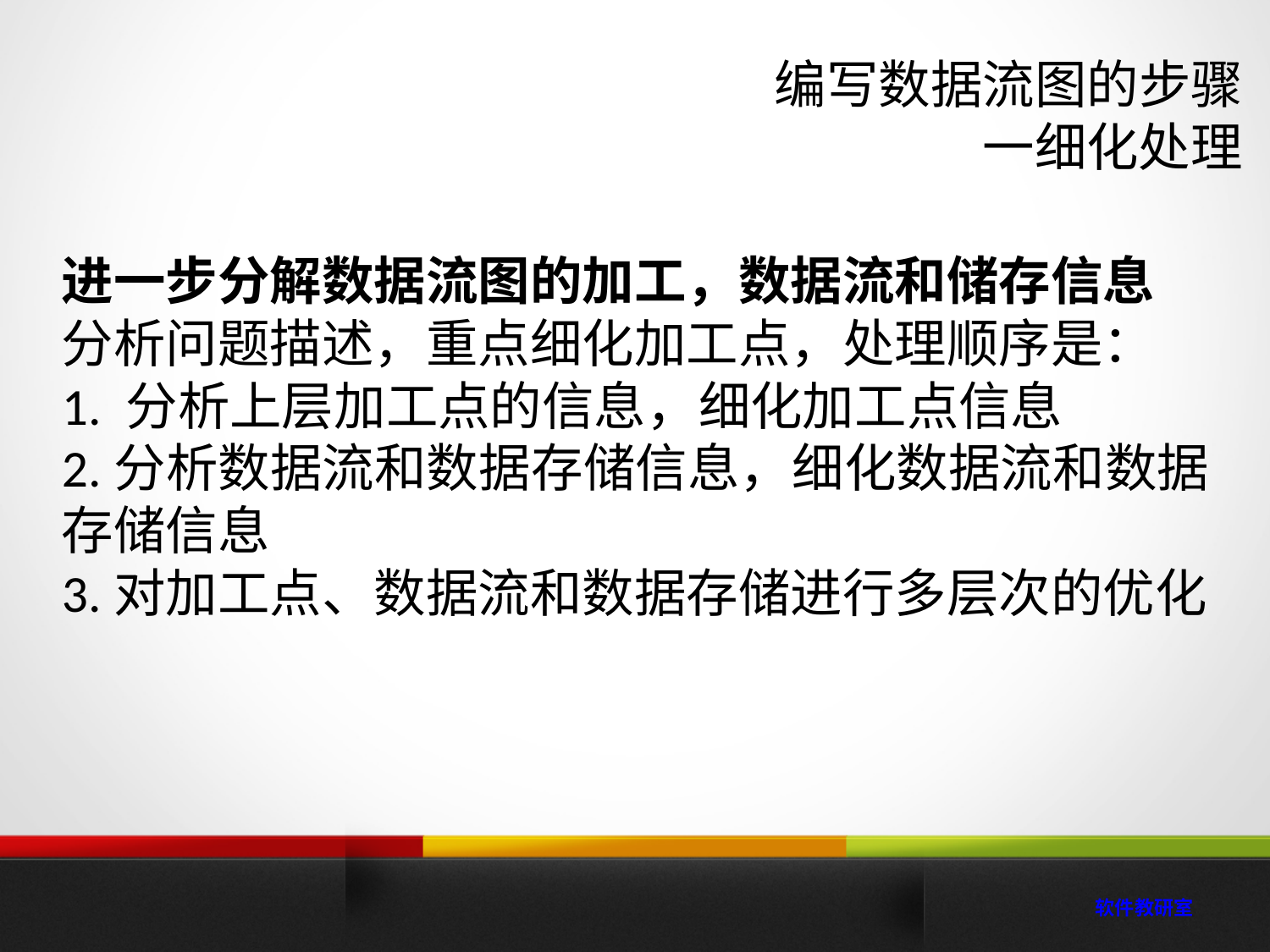

# 编写数据流图的步骤一细化处理
进一步分解数据流图的加工，数据流和储存信息
分析问题描述，重点细化加工点，处理顺序是：
1. 分析上层加工点的信息，细化加工点信息
2.分析数据流和数据存储信息，细化数据流和数据存储信息
3.对加工点、数据流和数据存储进行多层次的优化

                                     软件教研室